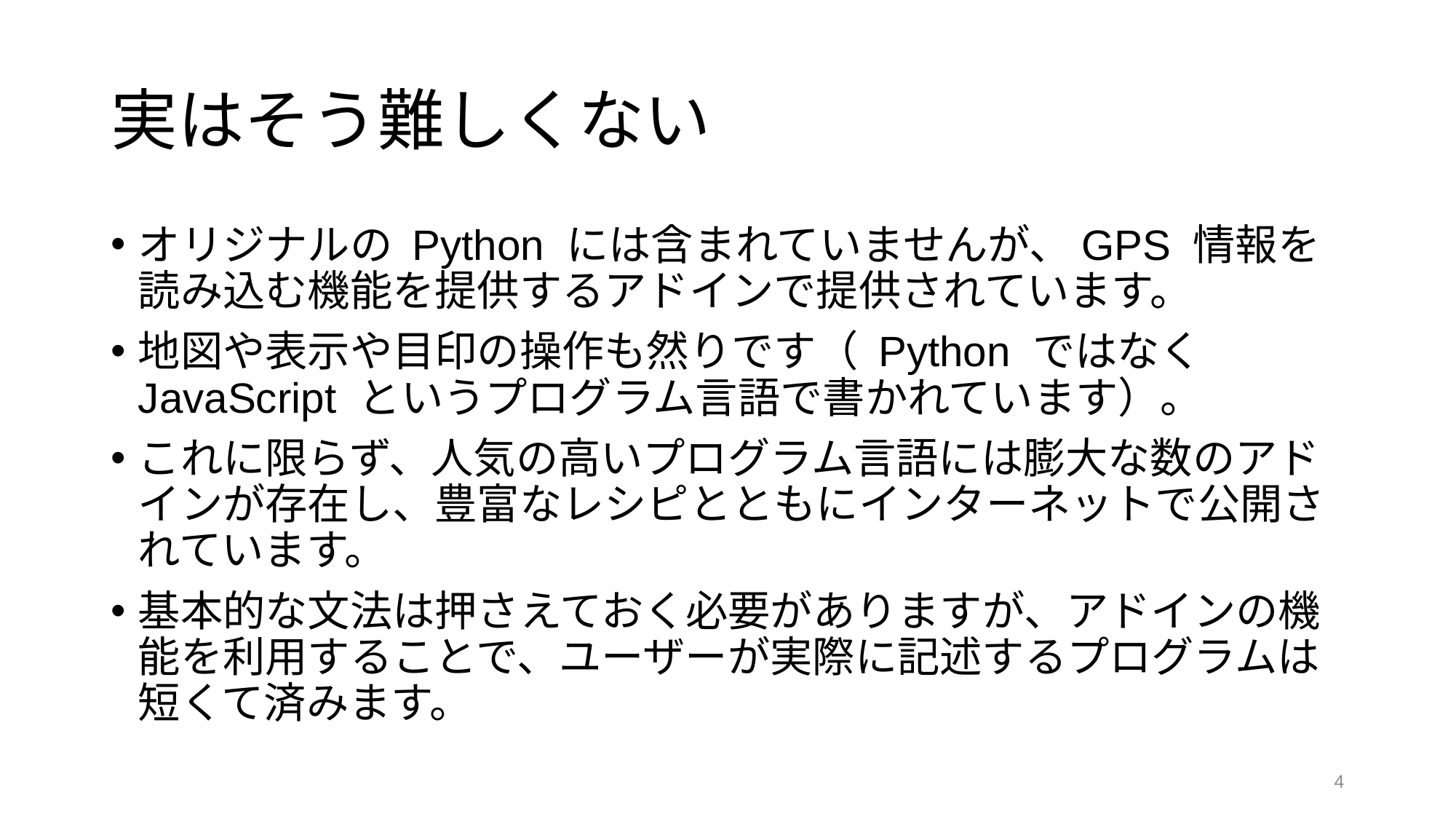

# 実はそう難しくない
オリジナルの Python には含まれていませんが、GPS 情報を読み込む機能を提供するアドインで提供されています。
地図や表示や目印の操作も然りです（ Python ではなく JavaScript というプログラム言語で書かれています）。
これに限らず、人気の高いプログラム言語には膨大な数のアドインが存在し、豊富なレシピとともにインターネットで公開されています。
基本的な文法は押さえておく必要がありますが、アドインの機能を利用することで、ユーザーが実際に記述するプログラムは短くて済みます。
4